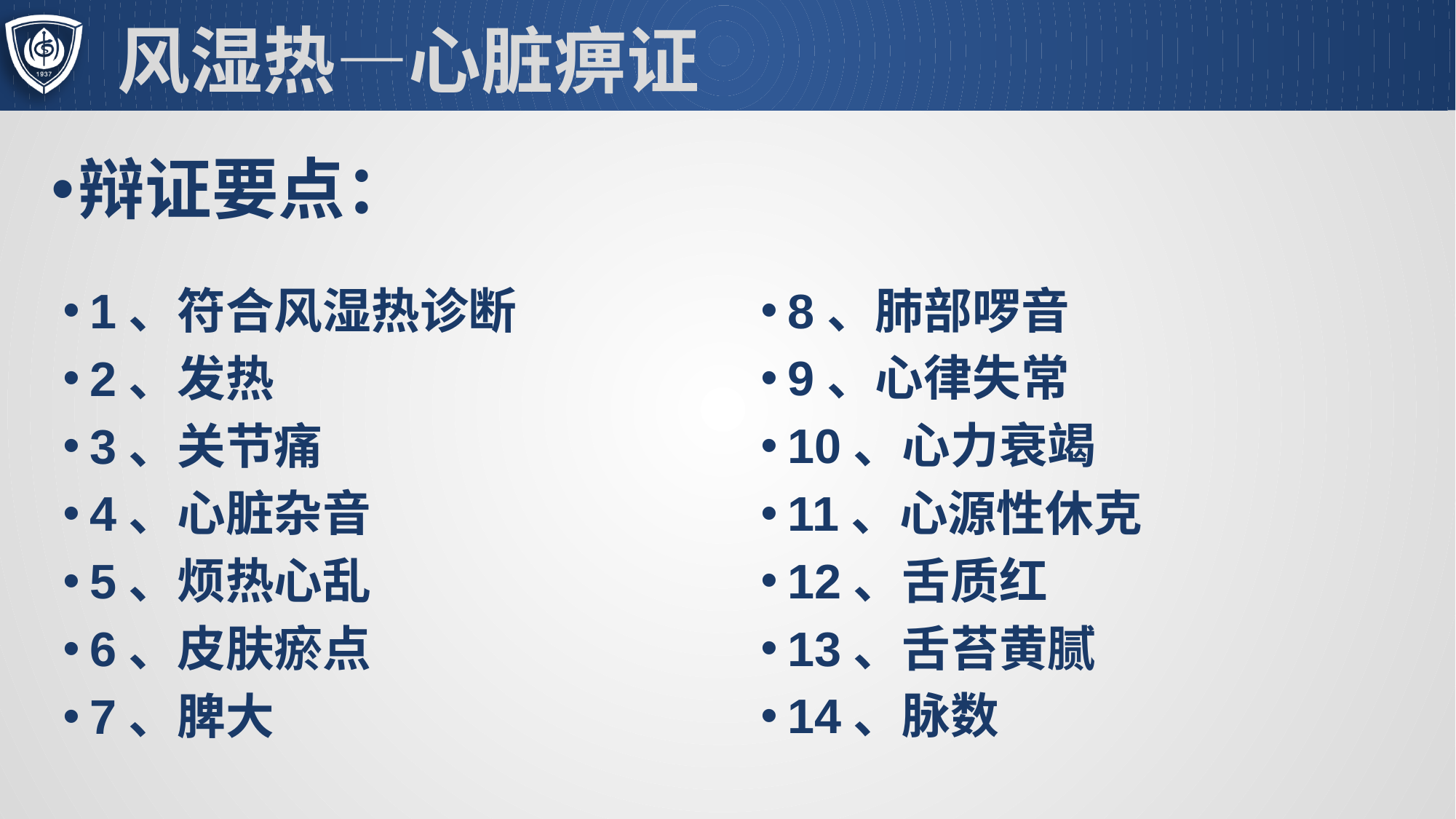

# 风湿热—心脏痹证
辩证要点：

8、肺部啰音
9、心律失常
10、心力衰竭
11、心源性休克
12、舌质红
13、舌苔黄腻
14、脉数

1、符合风湿热诊断
2、发热
3、关节痛
4、心脏杂音
5、烦热心乱
6、皮肤瘀点
7、脾大